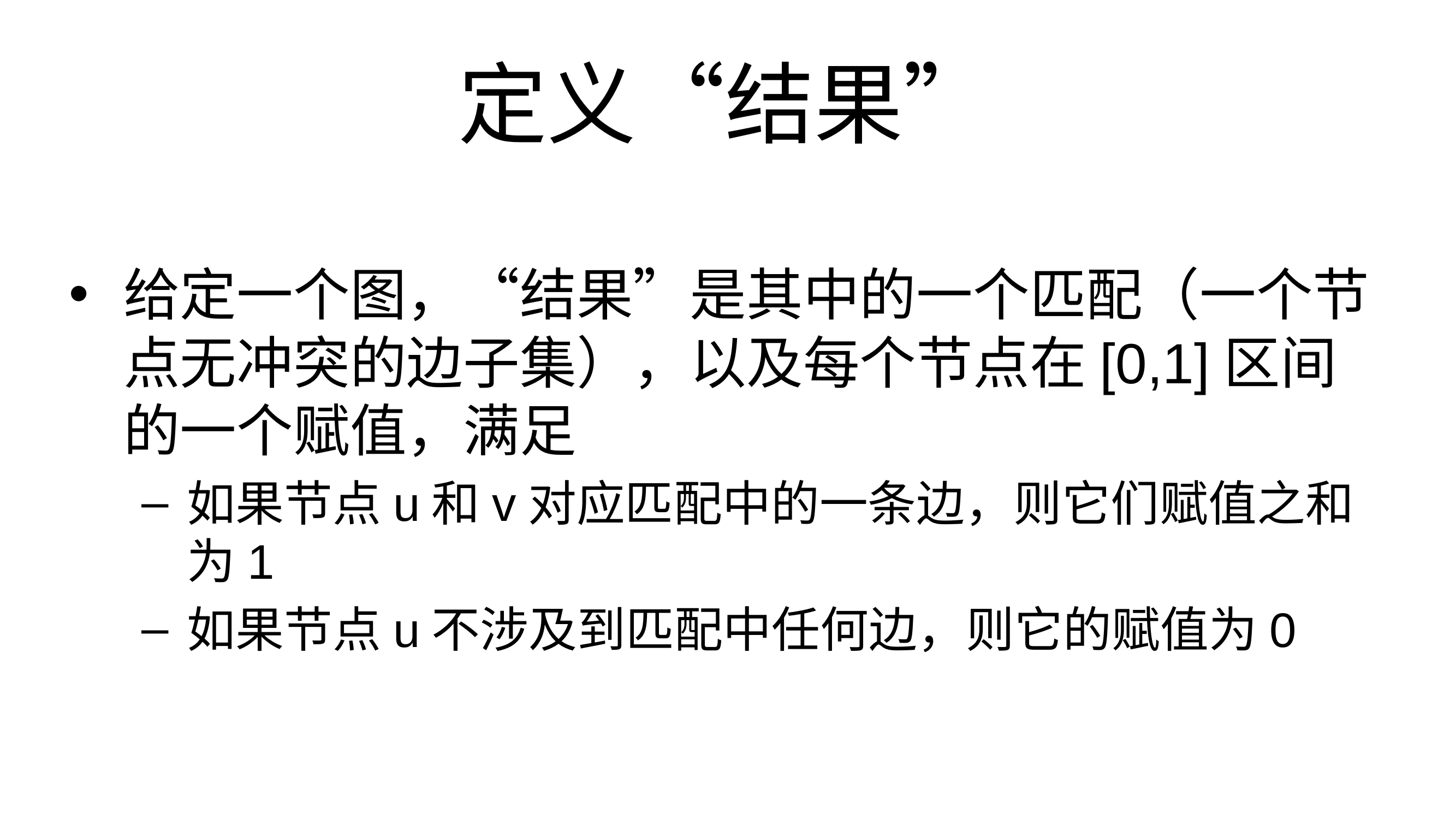

# 定义“结果”
给定一个图，“结果”是其中的一个匹配（一个节点无冲突的边子集），以及每个节点在[0,1]区间的一个赋值，满足
如果节点u和v对应匹配中的一条边，则它们赋值之和为1
如果节点u不涉及到匹配中任何边，则它的赋值为0